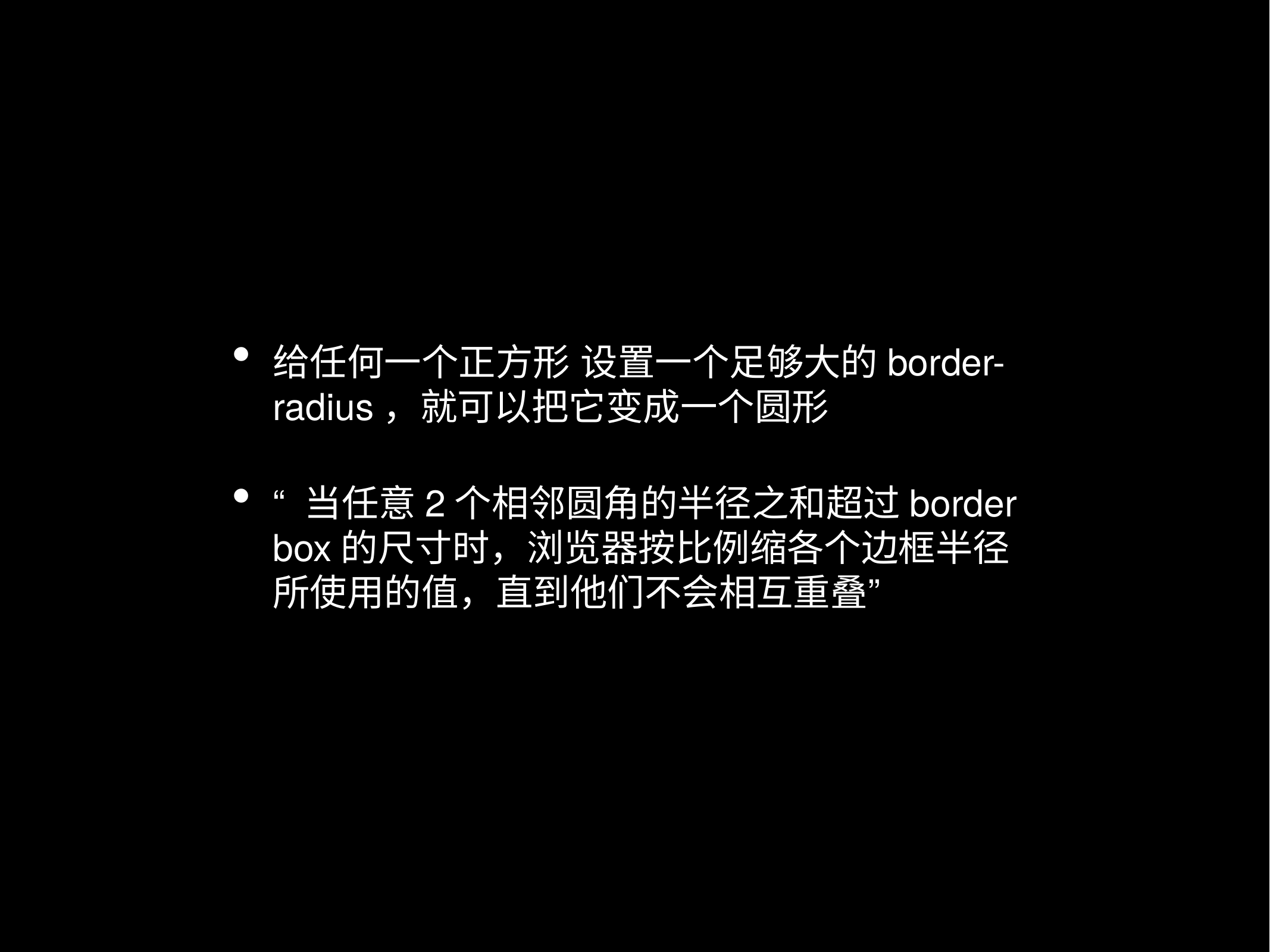

给任何一个正方形 设置一个足够大的border-radius，就可以把它变成一个圆形
“ 当任意2个相邻圆角的半径之和超过border box的尺寸时，浏览器按比例缩各个边框半径所使用的值，直到他们不会相互重叠”